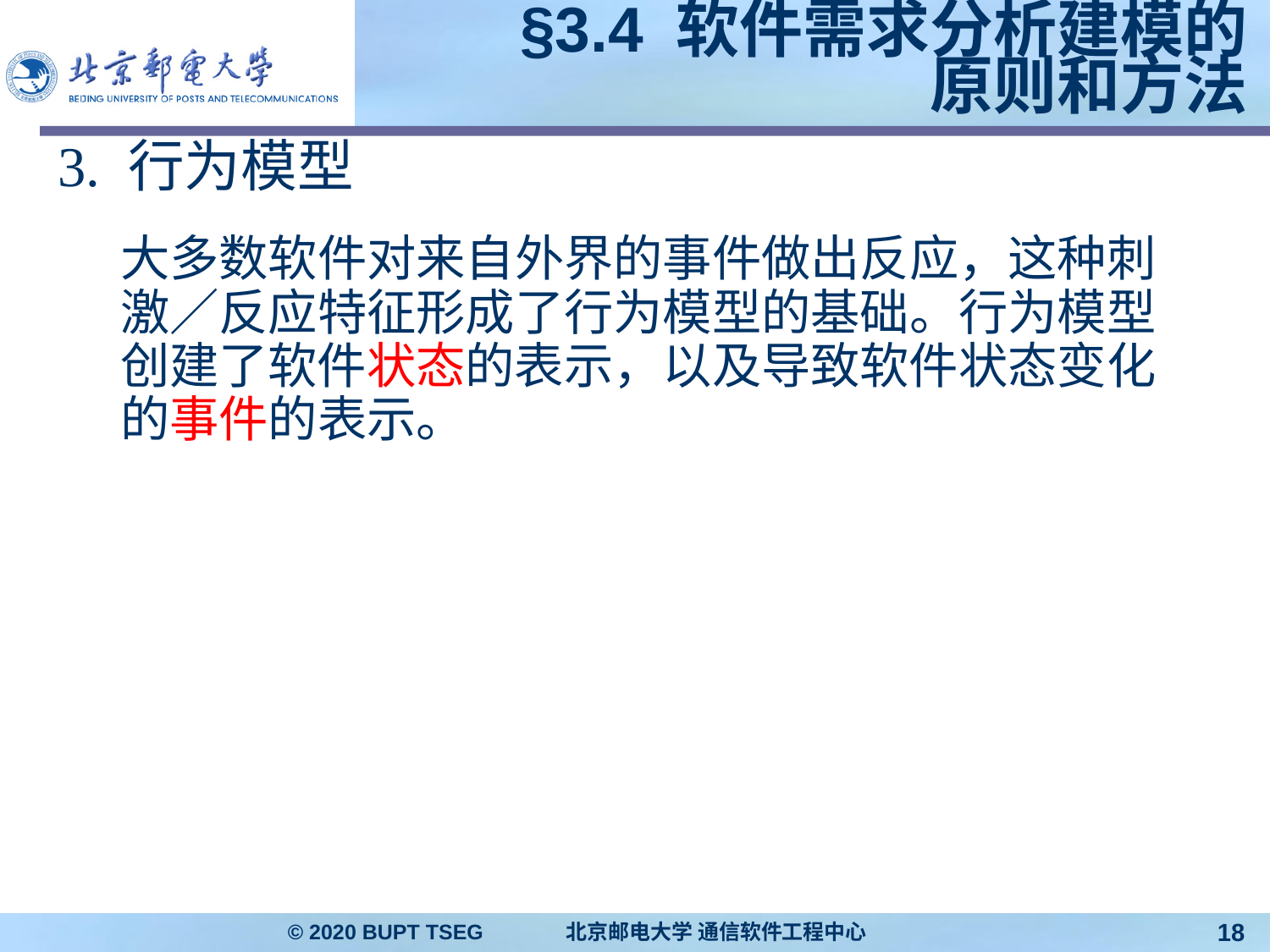

# §3.4 软件需求分析建模的 原则和方法
3. 行为模型
	大多数软件对来自外界的事件做出反应，这种刺激／反应特征形成了行为模型的基础。行为模型创建了软件状态的表示，以及导致软件状态变化的事件的表示。
© 2020 BUPT TSEG             北京邮电大学 通信软件工程中心